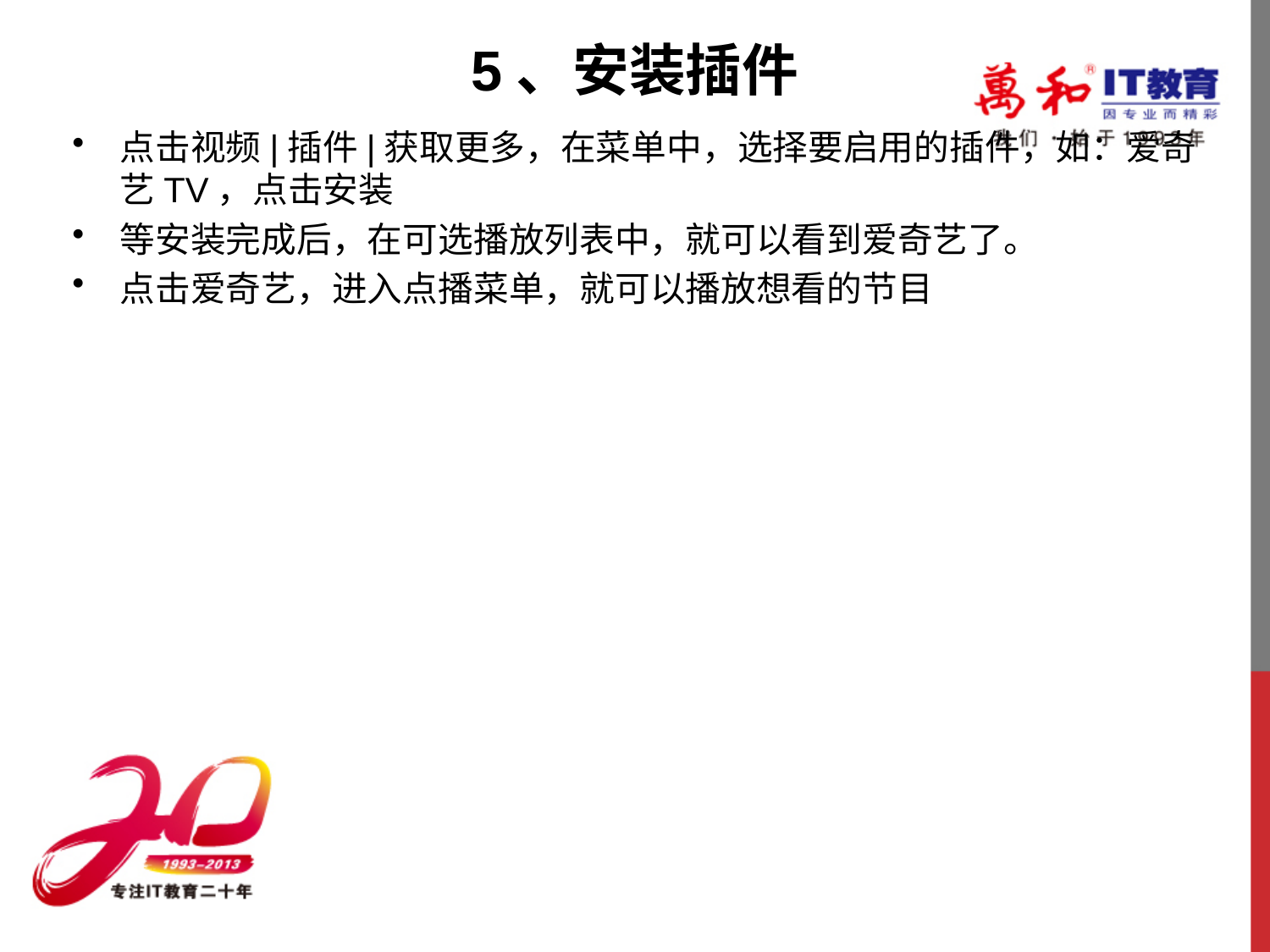

# 5、安装插件
点击视频|插件|获取更多，在菜单中，选择要启用的插件，如：爱奇艺TV，点击安装
等安装完成后，在可选播放列表中，就可以看到爱奇艺了。
点击爱奇艺，进入点播菜单，就可以播放想看的节目